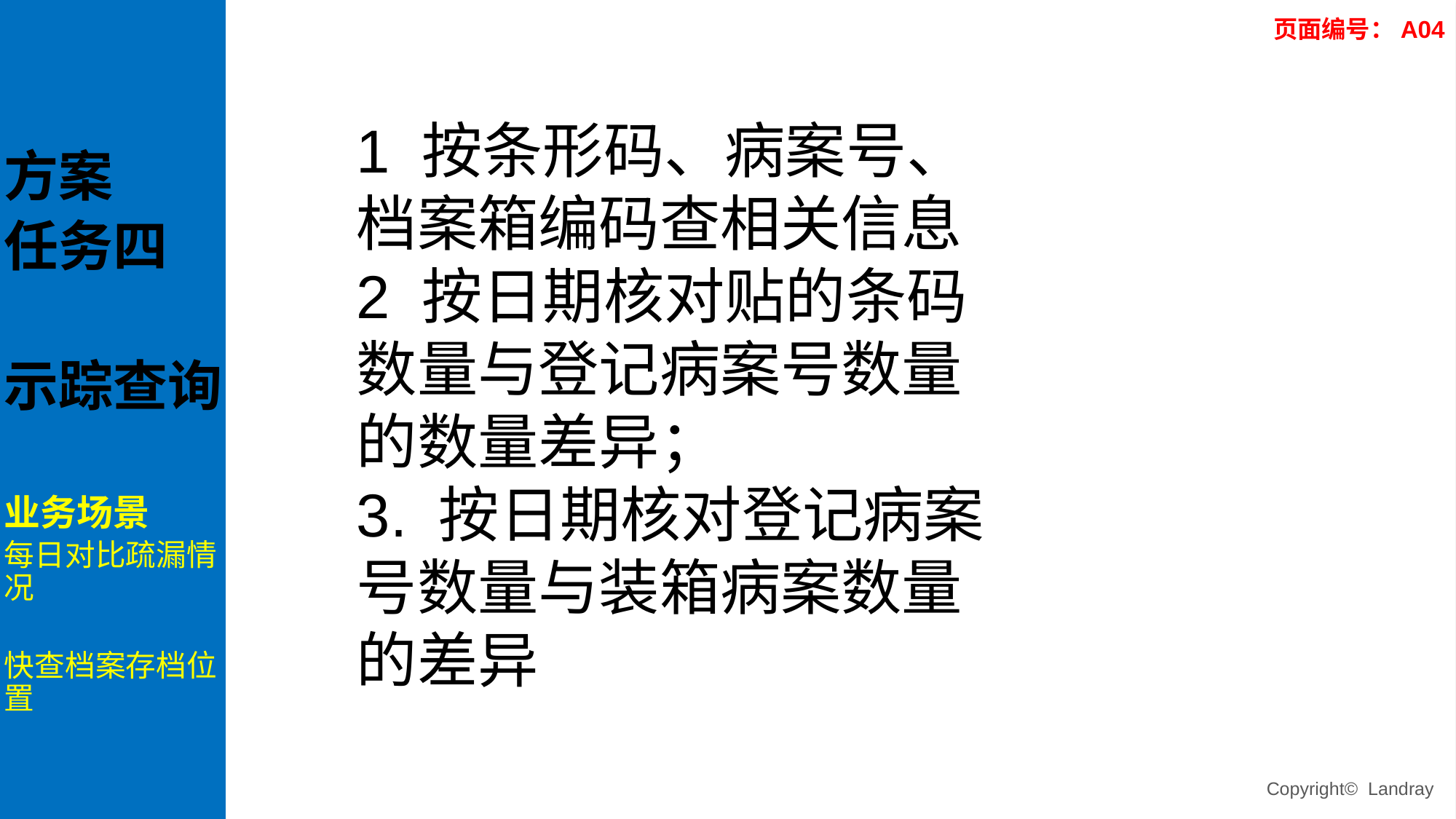

页面编号：A04
1 按条形码、病案号、档案箱编码查相关信息
2 按日期核对贴的条码数量与登记病案号数量的数量差异；
3. 按日期核对登记病案号数量与装箱病案数量的差异
方案
任务四

示踪查询

业务场景
每日对比疏漏情况

快查档案存档位置